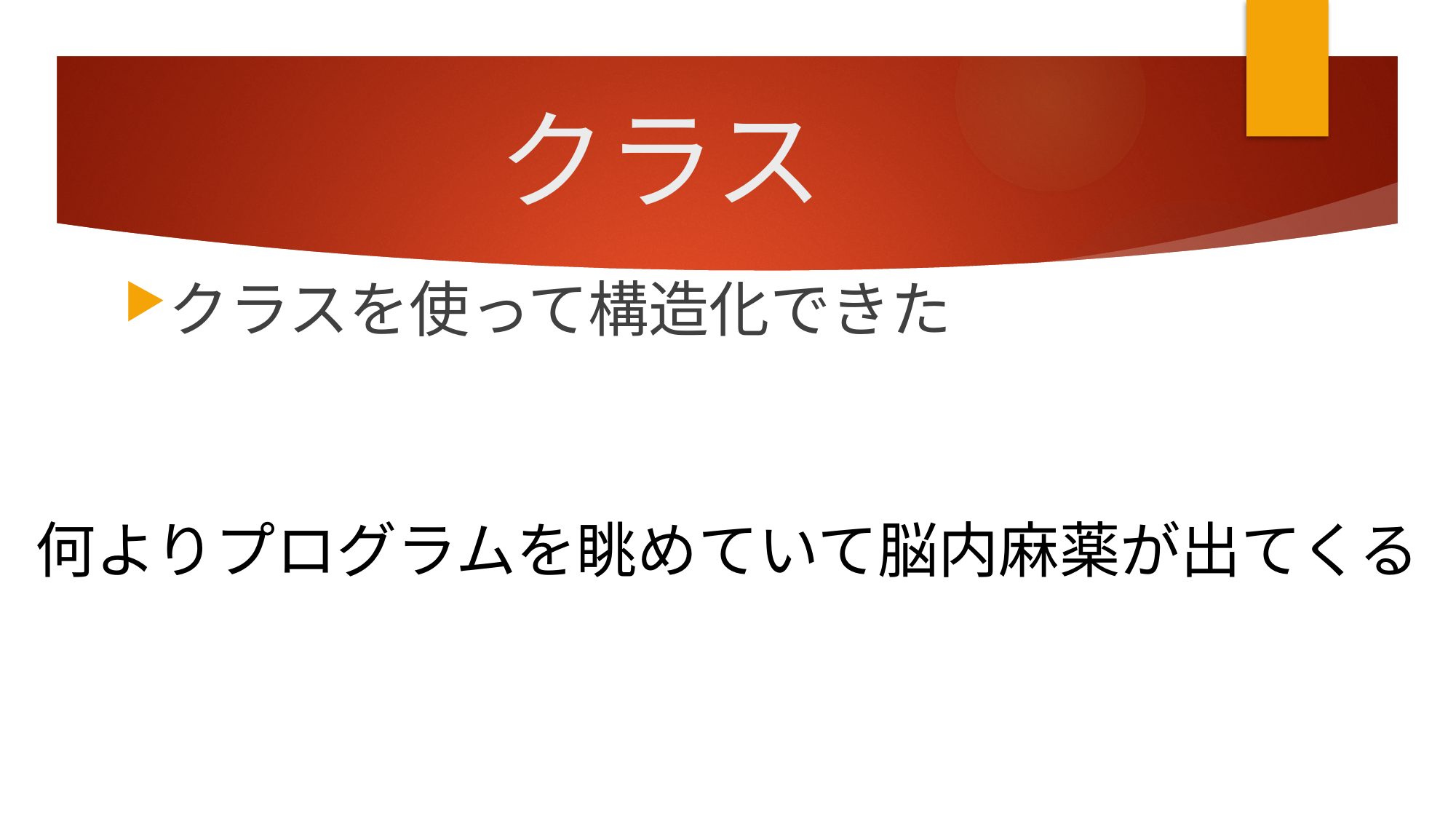

# クラス
クラスを使って構造化できた
何よりプログラムを眺めていて脳内麻薬が出てくる